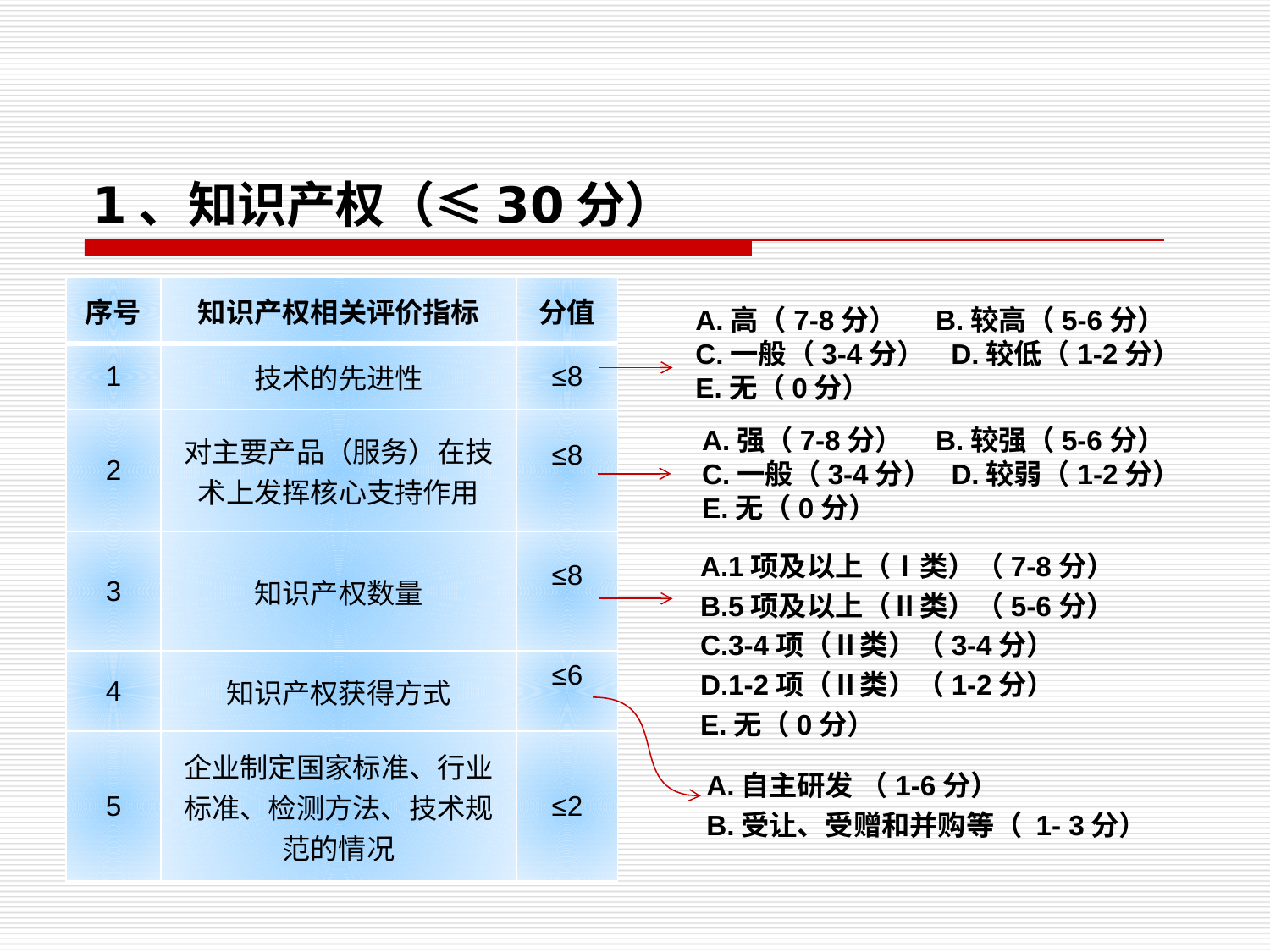

# 1、知识产权（≤30分）
| 序号 | 知识产权相关评价指标 | 分值 |
| --- | --- | --- |
| 1 | 技术的先进性 | ≤8 |
| 2 | 对主要产品（服务）在技术上发挥核心支持作用 | ≤8 |
| 3 | 知识产权数量 | ≤8 |
| 4 | 知识产权获得方式 | ≤6 |
| 5 | 企业制定国家标准、行业标准、检测方法、技术规范的情况 | ≤2 |
A.高（7-8分）     B.较高（5-6分）
C.一般（3-4分）   D.较低（1-2分）
E.无（0分）

A.强（7-8分）    B.较强（5-6分）
C.一般（3-4分）  D.较弱（1-2分）
E.无（0分）
A.1项及以上（Ⅰ类）（7-8分）
B.5项及以上（Ⅱ类）（5-6分）
C.3-4项（Ⅱ类）（3-4分）
D.1-2项（Ⅱ类）（1-2分）
E.无（0分）

A.自主研发 （1-6分）
B.受让、受赠和并购等（ 1- 3分）